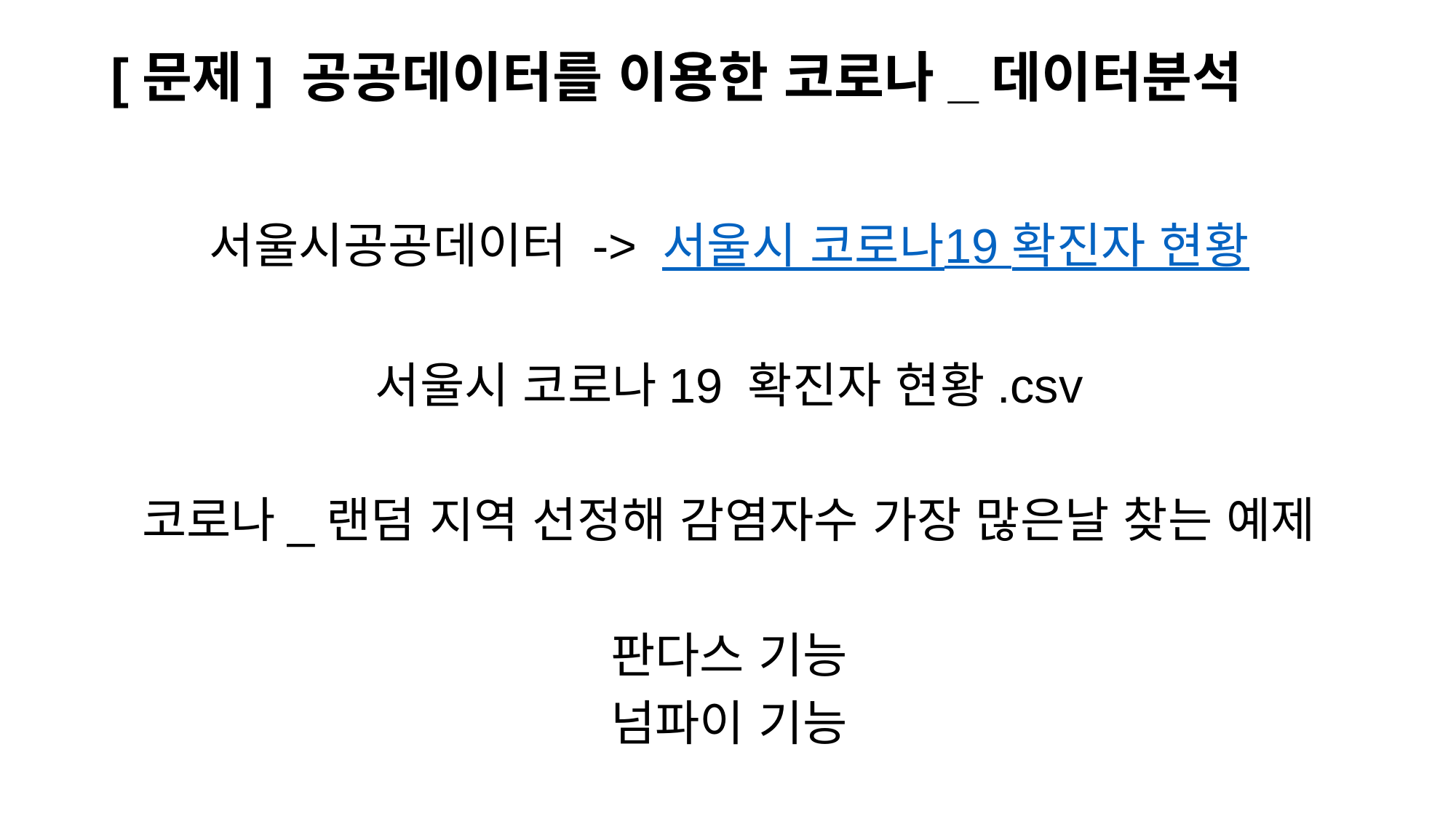

# [문제] 공공데이터를 이용한 코로나_데이터분석
서울시공공데이터 -> 서울시 코로나19 확진자 현황

서울시 코로나19 확진자 현황.csv

코로나_랜덤 지역 선정해 감염자수 가장 많은날 찾는 예제

판다스 기능
넘파이 기능